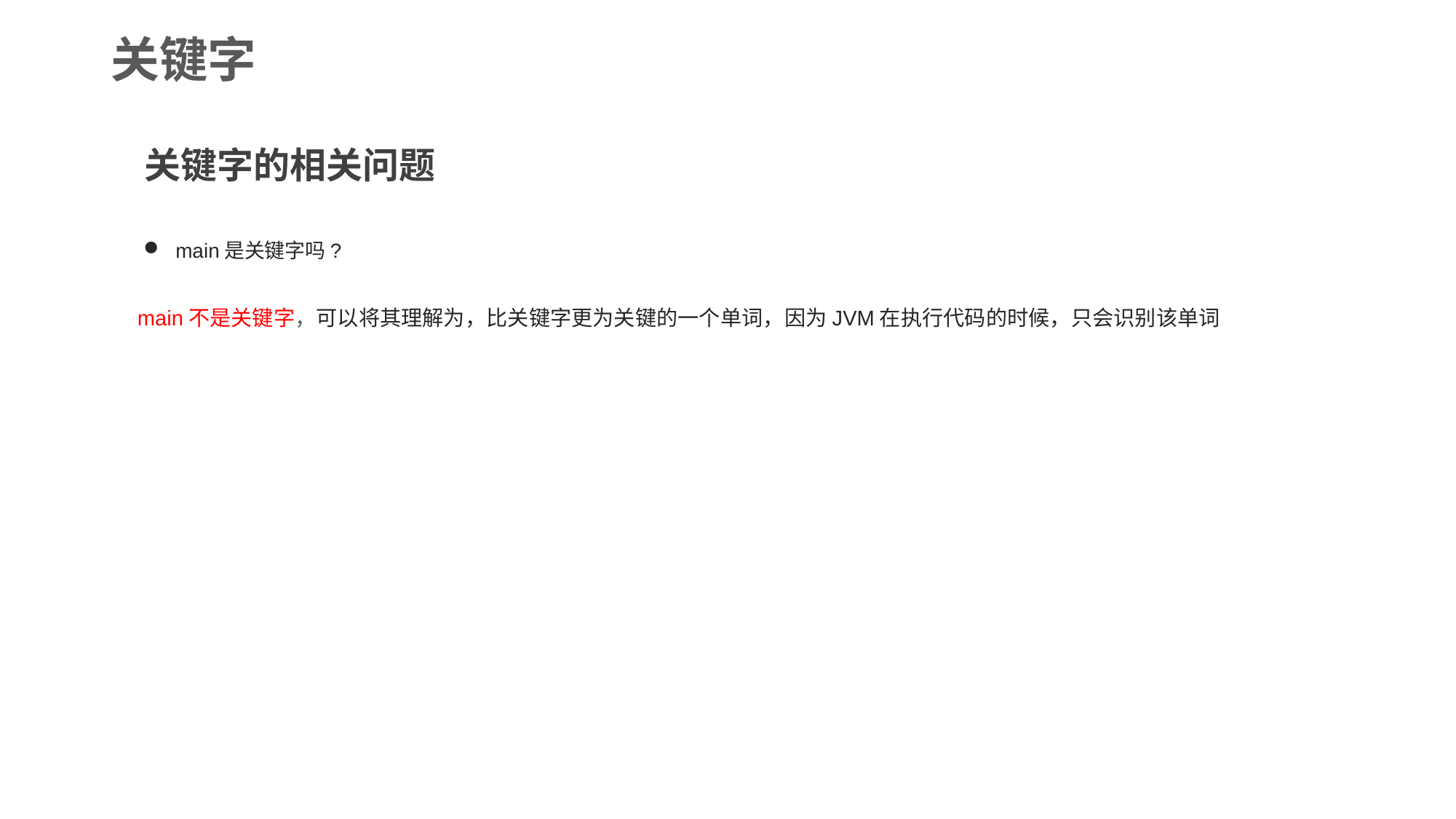

关键字
关键字的相关问题
main是关键字吗?
main不是关键字，可以将其理解为，比关键字更为关键的一个单词，因为JVM在执行代码的时候，只会识别该单词